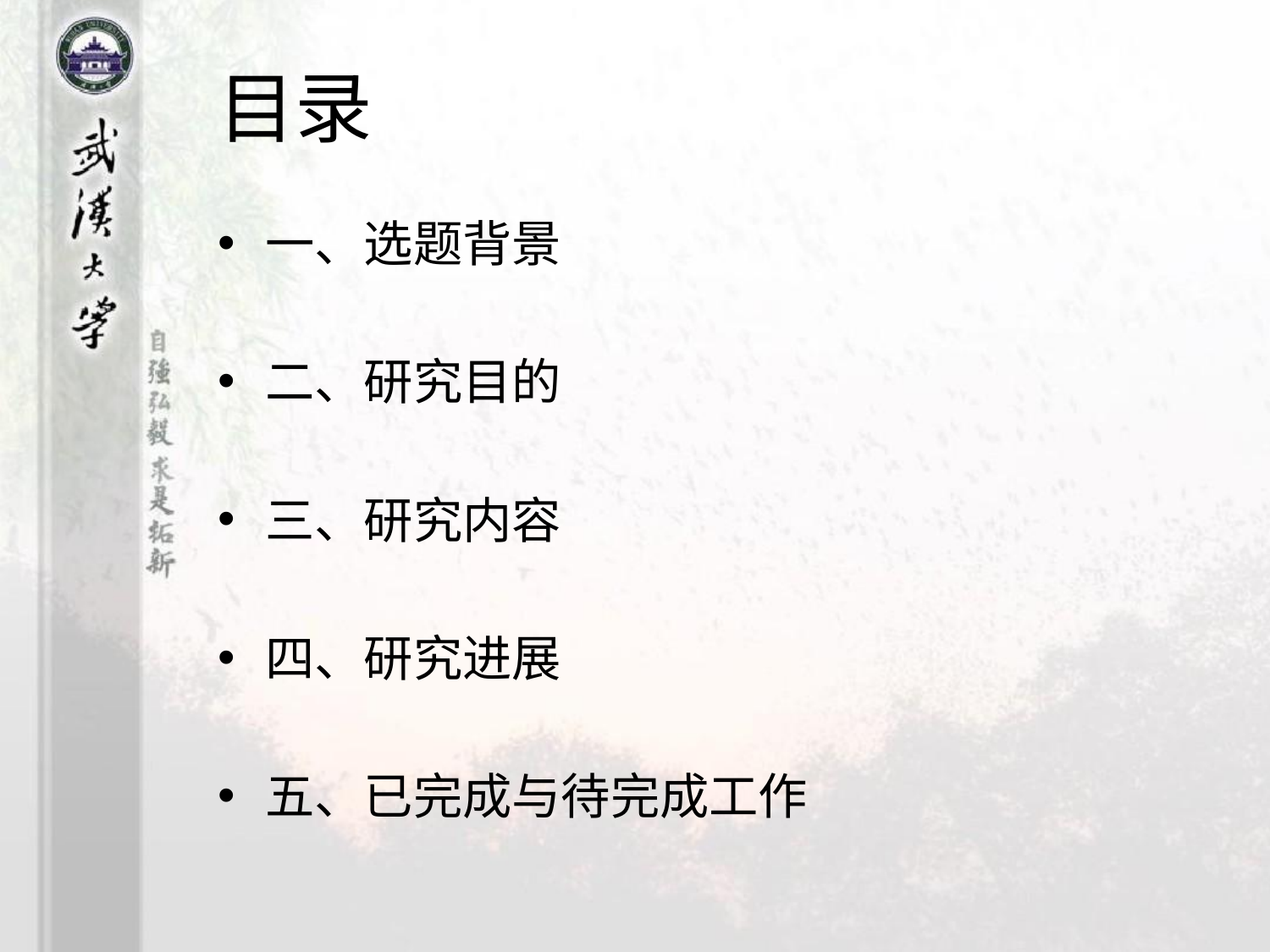

# 目录
一、选题背景

二、研究目的

三、研究内容

四、研究进展

五、已完成与待完成工作